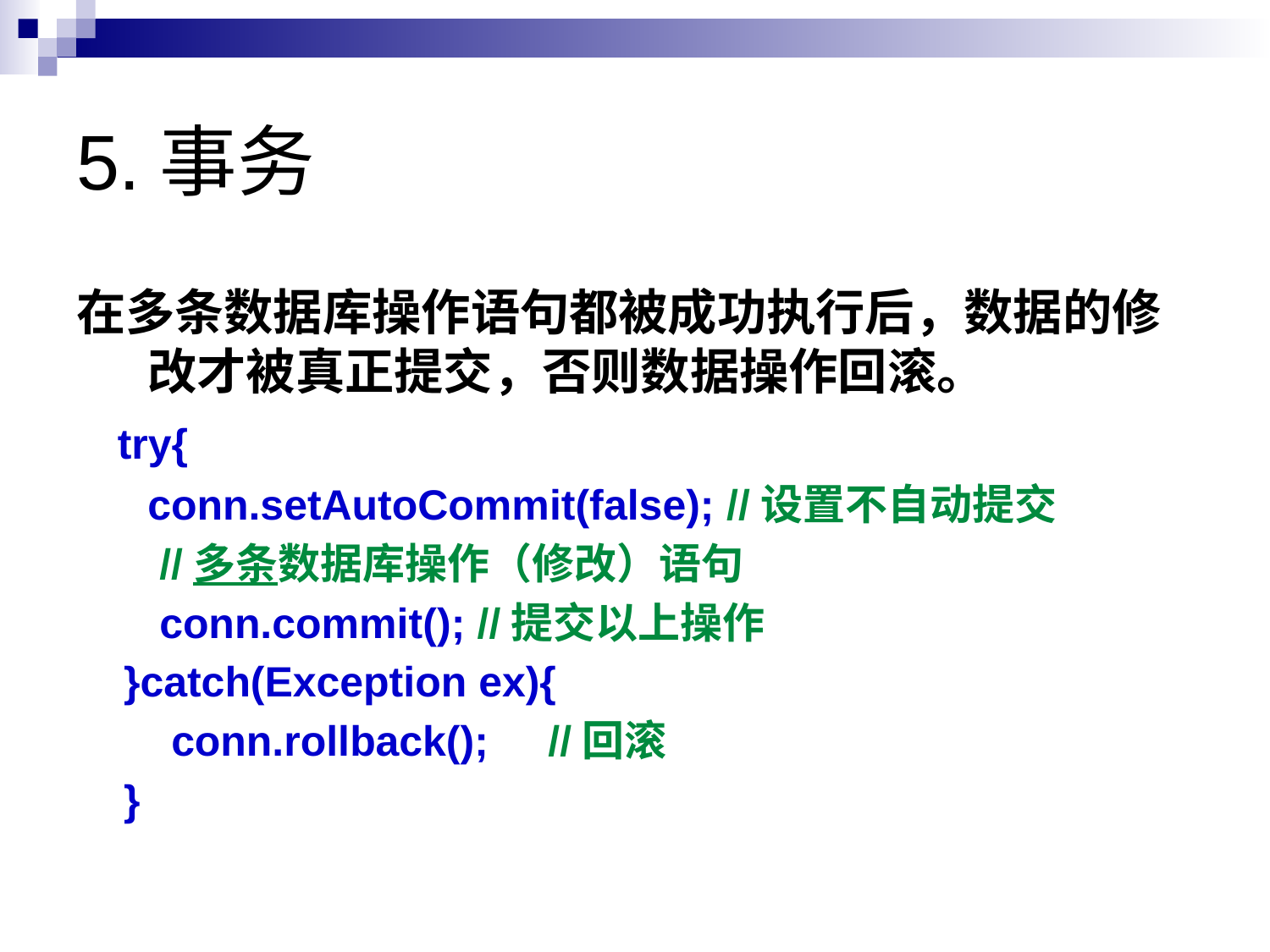

# 5.事务
在多条数据库操作语句都被成功执行后，数据的修改才被真正提交，否则数据操作回滚。
   try{
    	conn.setAutoCommit(false); //设置不自动提交
    	   //多条数据库操作（修改）语句
	   conn.commit(); //提交以上操作
    }catch(Exception ex){
	    conn.rollback();     //回滚
    }

17